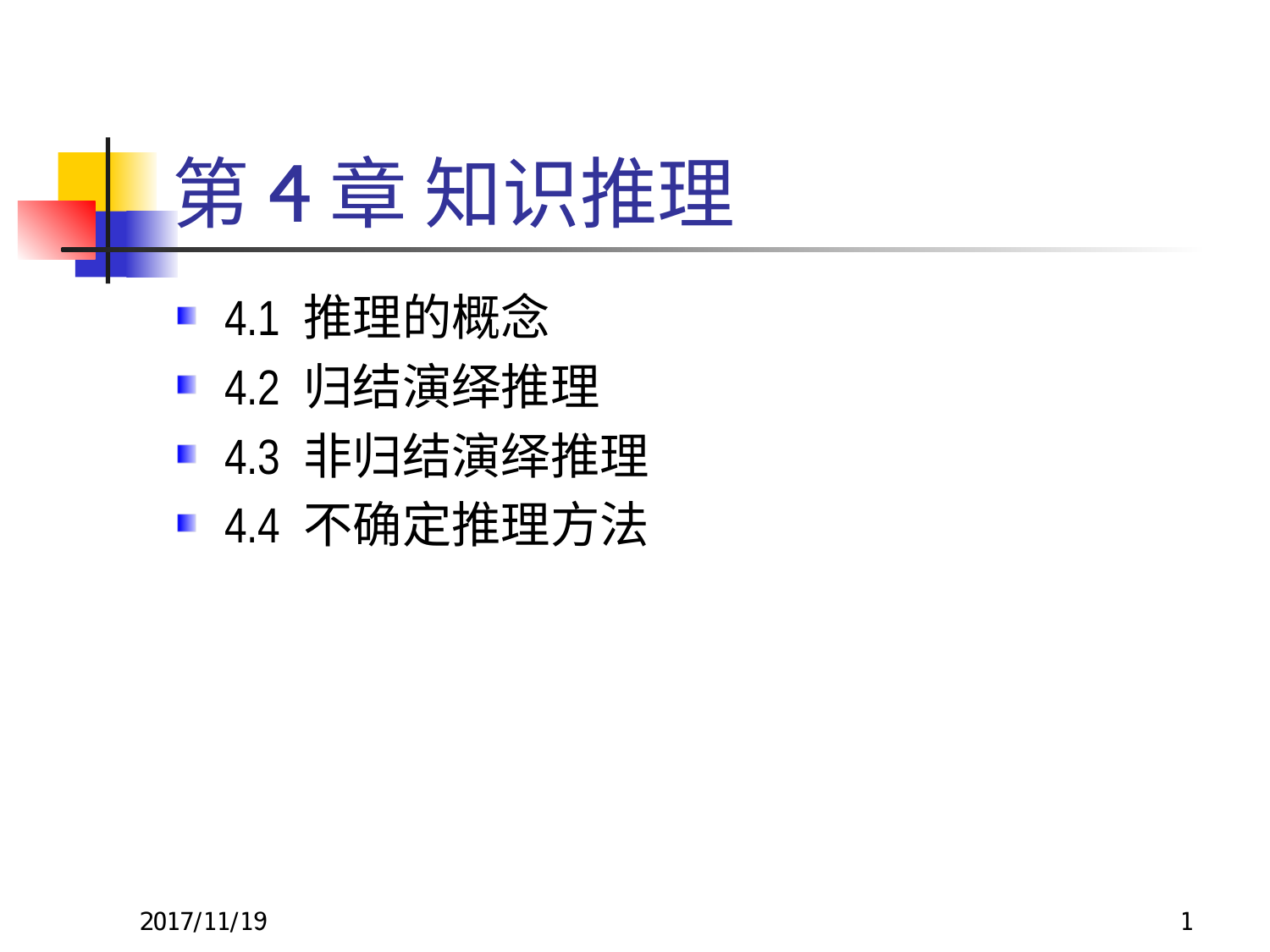

# 第4章 知识推理
4.1 推理的概念
4.2 归结演绎推理
4.3 非归结演绎推理
4.4 不确定推理方法
2017/11/19
1